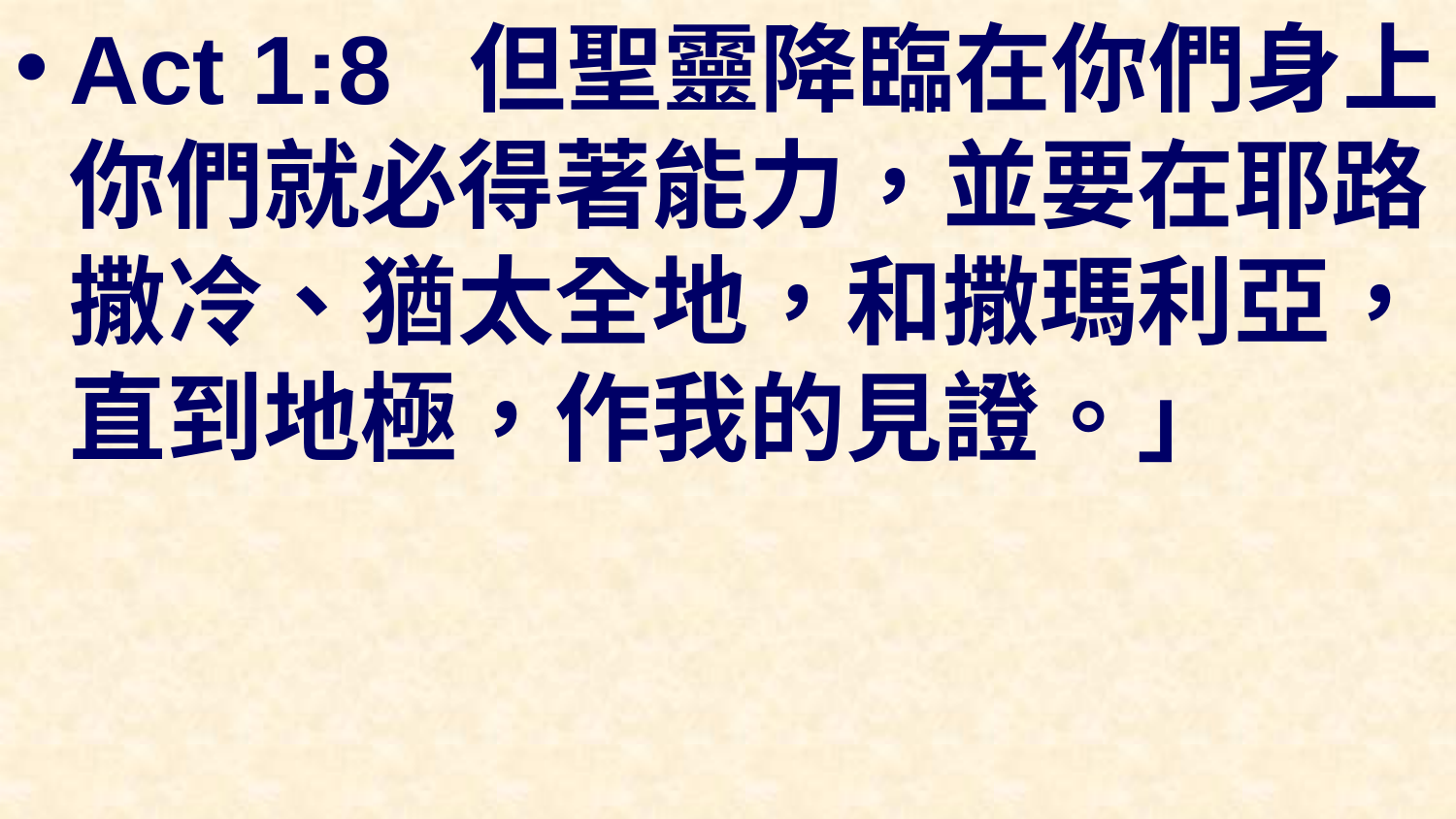

Act 1:8  但聖靈降臨在你們身上，你們就必得著能力，並要在耶路撒冷、猶太全地，和撒瑪利亞，直到地極，作我的見證。」